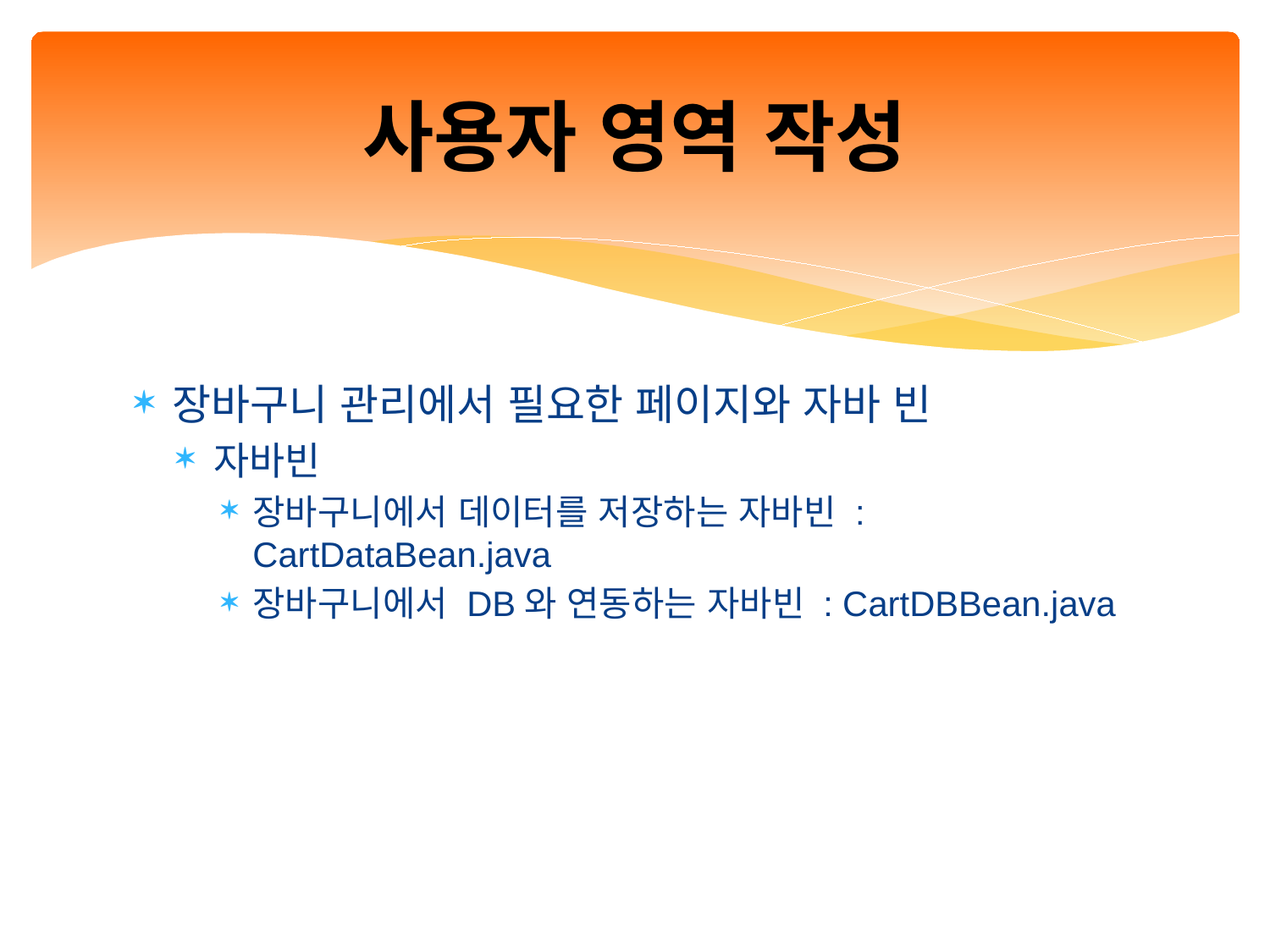

# 사용자 영역 작성
장바구니 관리에서 필요한 페이지와 자바 빈
자바빈
장바구니에서 데이터를 저장하는 자바빈 : CartDataBean.java
장바구니에서 DB와 연동하는 자바빈 : CartDBBean.java